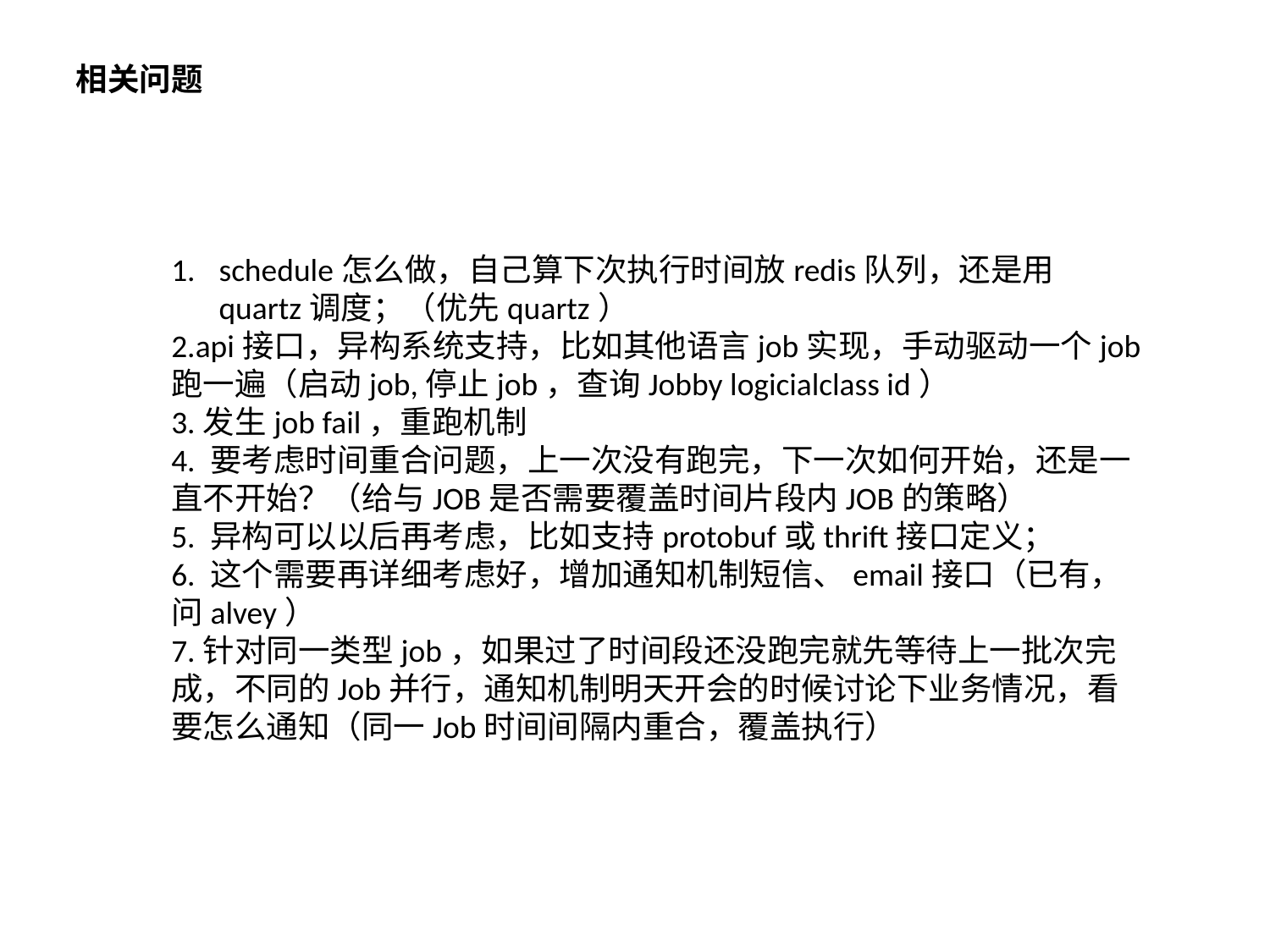

相关问题
schedule怎么做，自己算下次执行时间放redis队列，还是用quartz调度；（优先quartz）
2.api接口，异构系统支持，比如其他语言job实现，手动驱动一个job跑一遍（启动job,停止job，查询Jobby logicialclass id）
3.发生job fail，重跑机制
4. 要考虑时间重合问题，上一次没有跑完，下一次如何开始，还是一直不开始？（给与JOB是否需要覆盖时间片段内JOB的策略）
5. 异构可以以后再考虑，比如支持protobuf或thrift接口定义；
6. 这个需要再详细考虑好，增加通知机制短信、email接口（已有，问alvey）
7.针对同一类型job，如果过了时间段还没跑完就先等待上一批次完成，不同的Job并行，通知机制明天开会的时候讨论下业务情况，看要怎么通知（同一Job时间间隔内重合，覆盖执行）